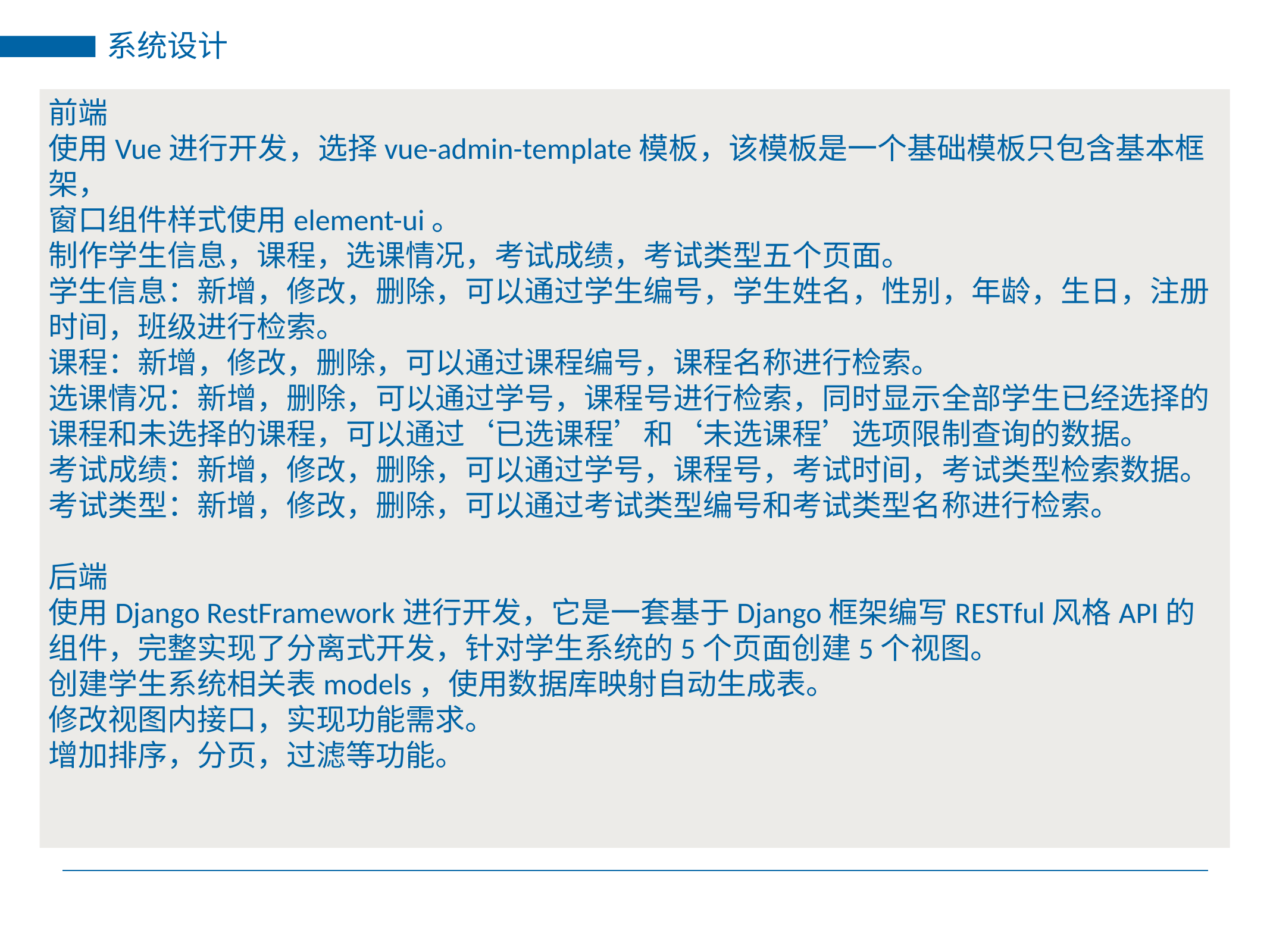

系统设计

前端
使用Vue进行开发，选择vue-admin-template模板，该模板是一个基础模板只包含基本框架，
窗口组件样式使用element-ui。
制作学生信息，课程，选课情况，考试成绩，考试类型五个页面。
学生信息：新增，修改，删除，可以通过学生编号，学生姓名，性别，年龄，生日，注册时间，班级进行检索。
课程：新增，修改，删除，可以通过课程编号，课程名称进行检索。
选课情况：新增，删除，可以通过学号，课程号进行检索，同时显示全部学生已经选择的课程和未选择的课程，可以通过‘已选课程’和‘未选课程’选项限制查询的数据。
考试成绩：新增，修改，删除，可以通过学号，课程号，考试时间，考试类型检索数据。
考试类型：新增，修改，删除，可以通过考试类型编号和考试类型名称进行检索。

后端
使用Django RestFramework进行开发，它是一套基于Django框架编写RESTful风格API的组件，完整实现了分离式开发，针对学生系统的5个页面创建5个视图。
创建学生系统相关表models，使用数据库映射自动生成表。
修改视图内接口，实现功能需求。
增加排序，分页，过滤等功能。